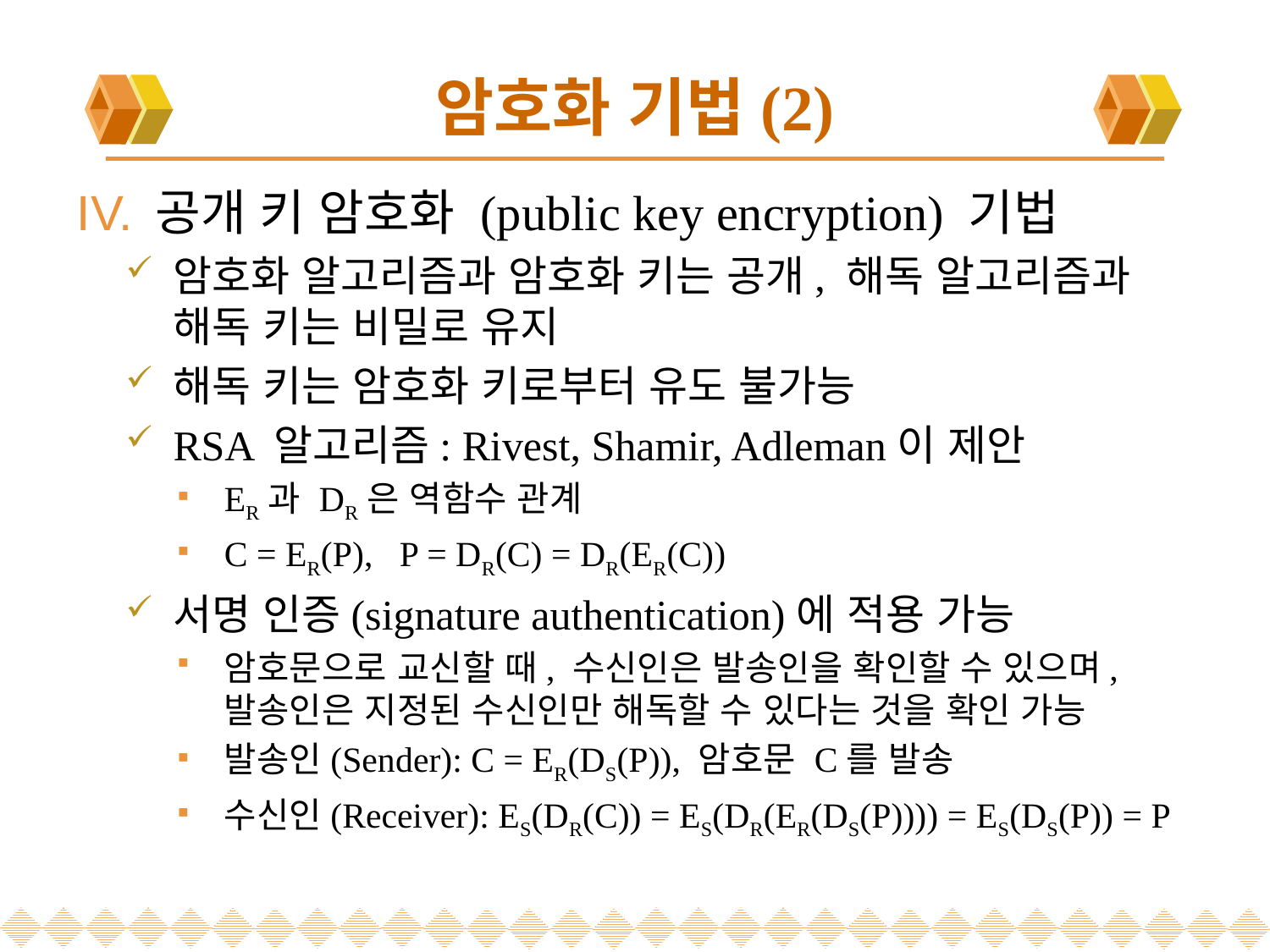

# 암호화 기법(2)
공개 키 암호화 (public key encryption) 기법
암호화 알고리즘과 암호화 키는 공개, 해독 알고리즘과 해독 키는 비밀로 유지
해독 키는 암호화 키로부터 유도 불가능
RSA 알고리즘: Rivest, Shamir, Adleman이 제안
ER과 DR은 역함수 관계
C = ER(P),   P = DR(C) = DR(ER(C))
서명 인증(signature authentication)에 적용 가능
암호문으로 교신할 때, 수신인은 발송인을 확인할 수 있으며, 발송인은 지정된 수신인만 해독할 수 있다는 것을 확인 가능
발송인(Sender): C = ER(DS(P)), 암호문 C를 발송
수신인(Receiver): ES(DR(C)) = ES(DR(ER(DS(P)))) = ES(DS(P)) = P